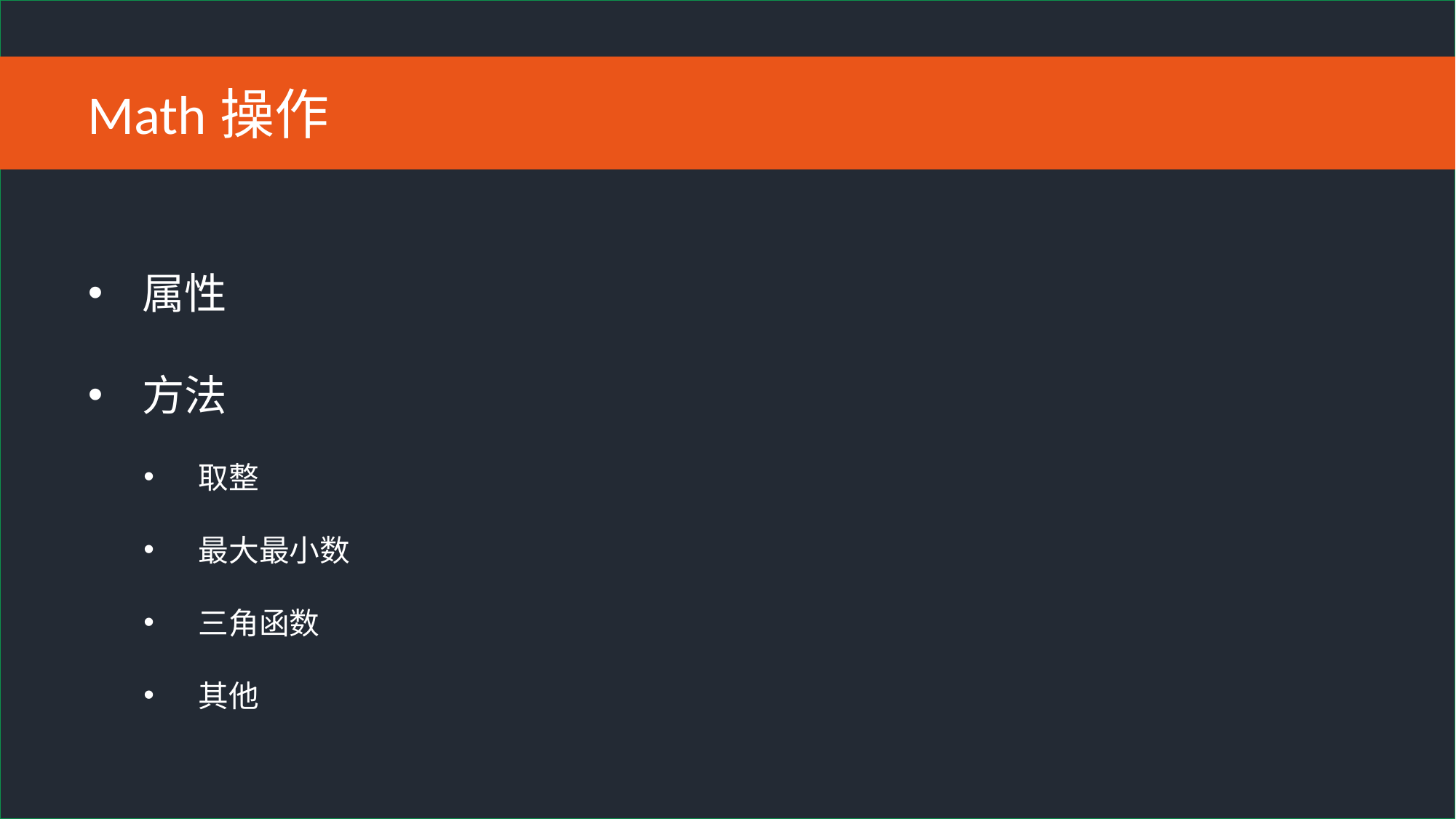

Math操作
属性
方法
取整
最大最小数
三角函数
其他